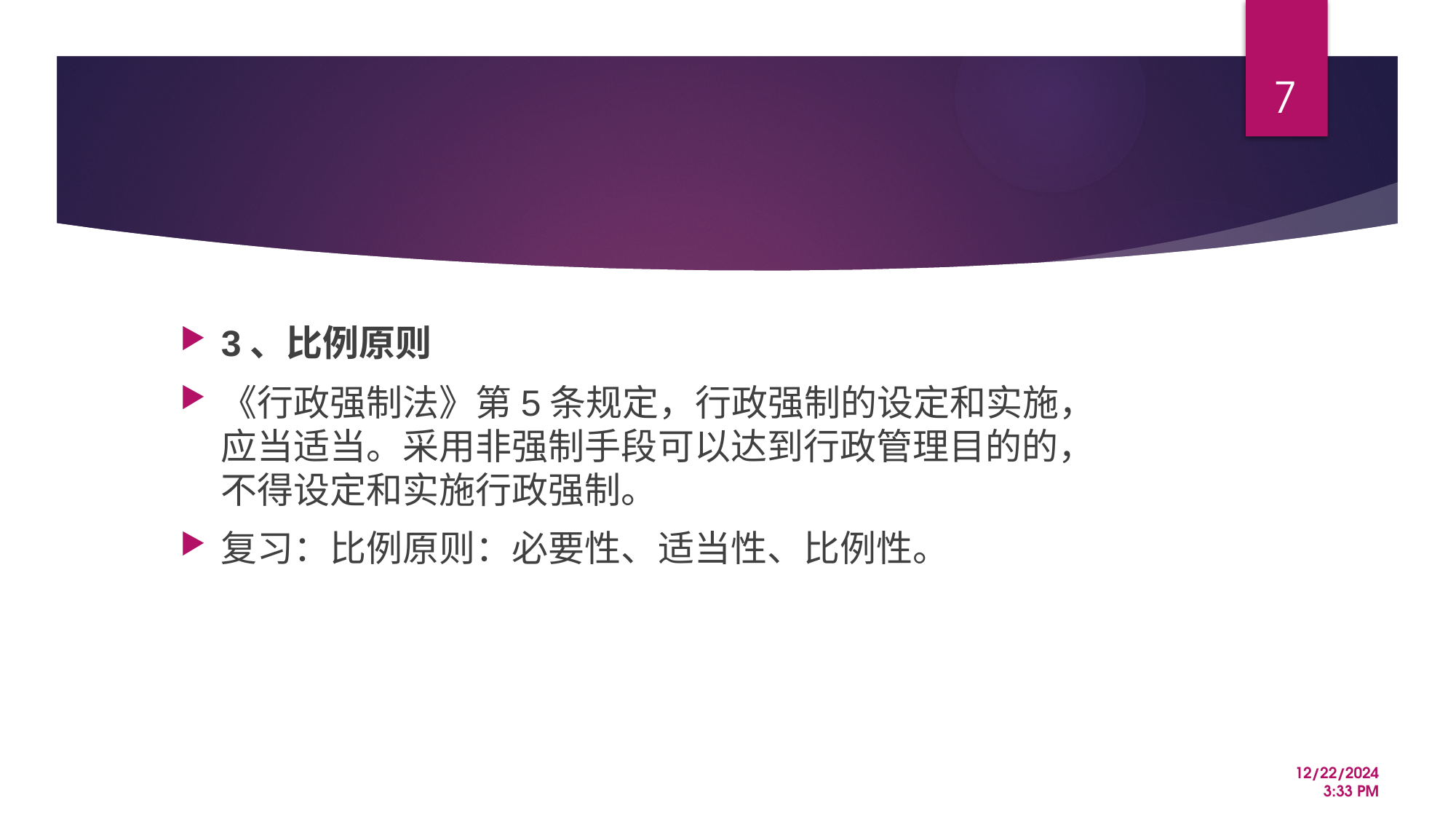

7
#
3、比例原则
《行政强制法》第5条规定，行政强制的设定和实施，应当适当。采用非强制手段可以达到行政管理目的的，不得设定和实施行政强制。
复习：比例原则：必要性、适当性、比例性。

12/22/2024 3:33 PM